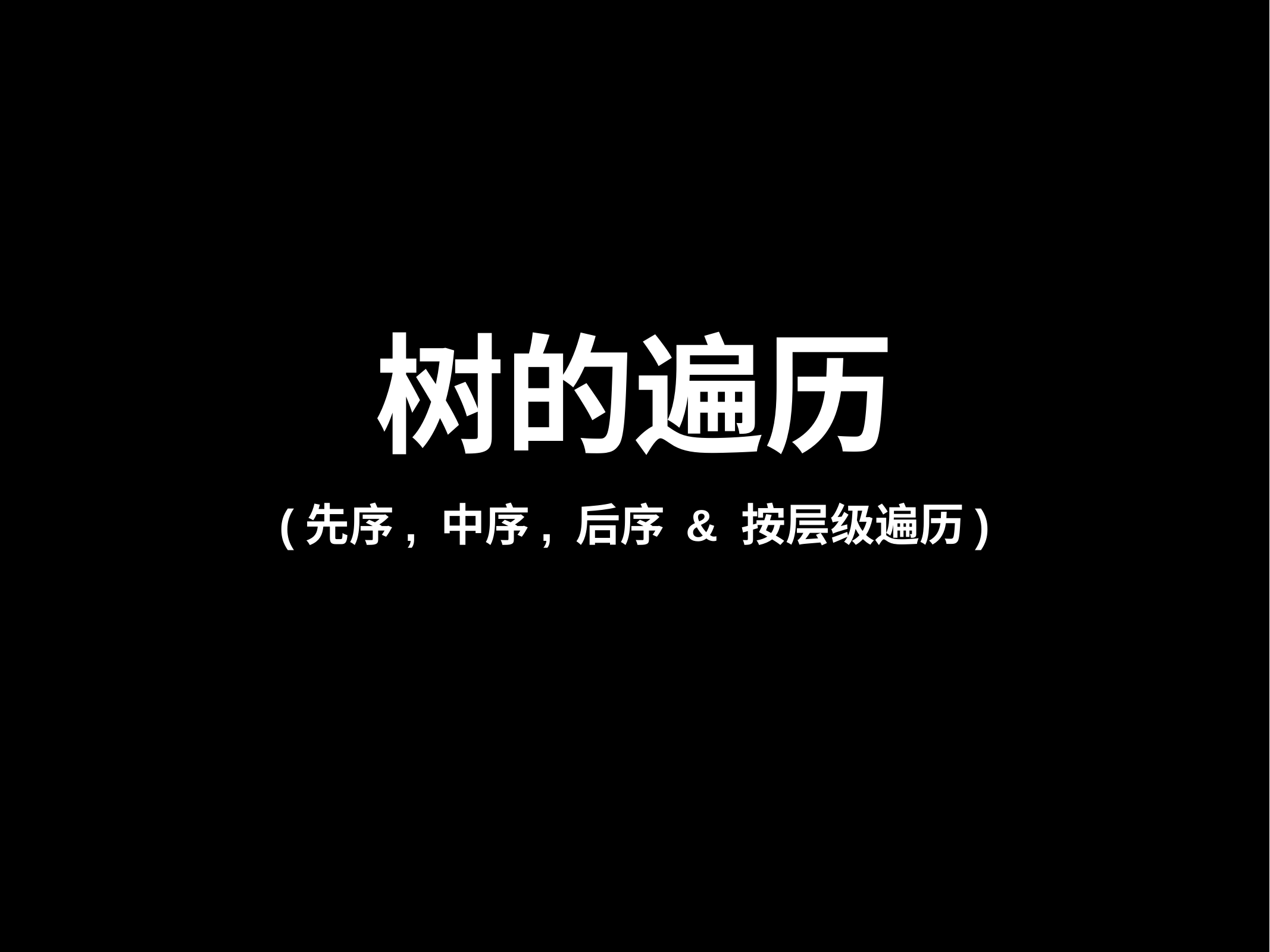

# 树的遍历
(先序, 中序, 后序 & 按层级遍历)